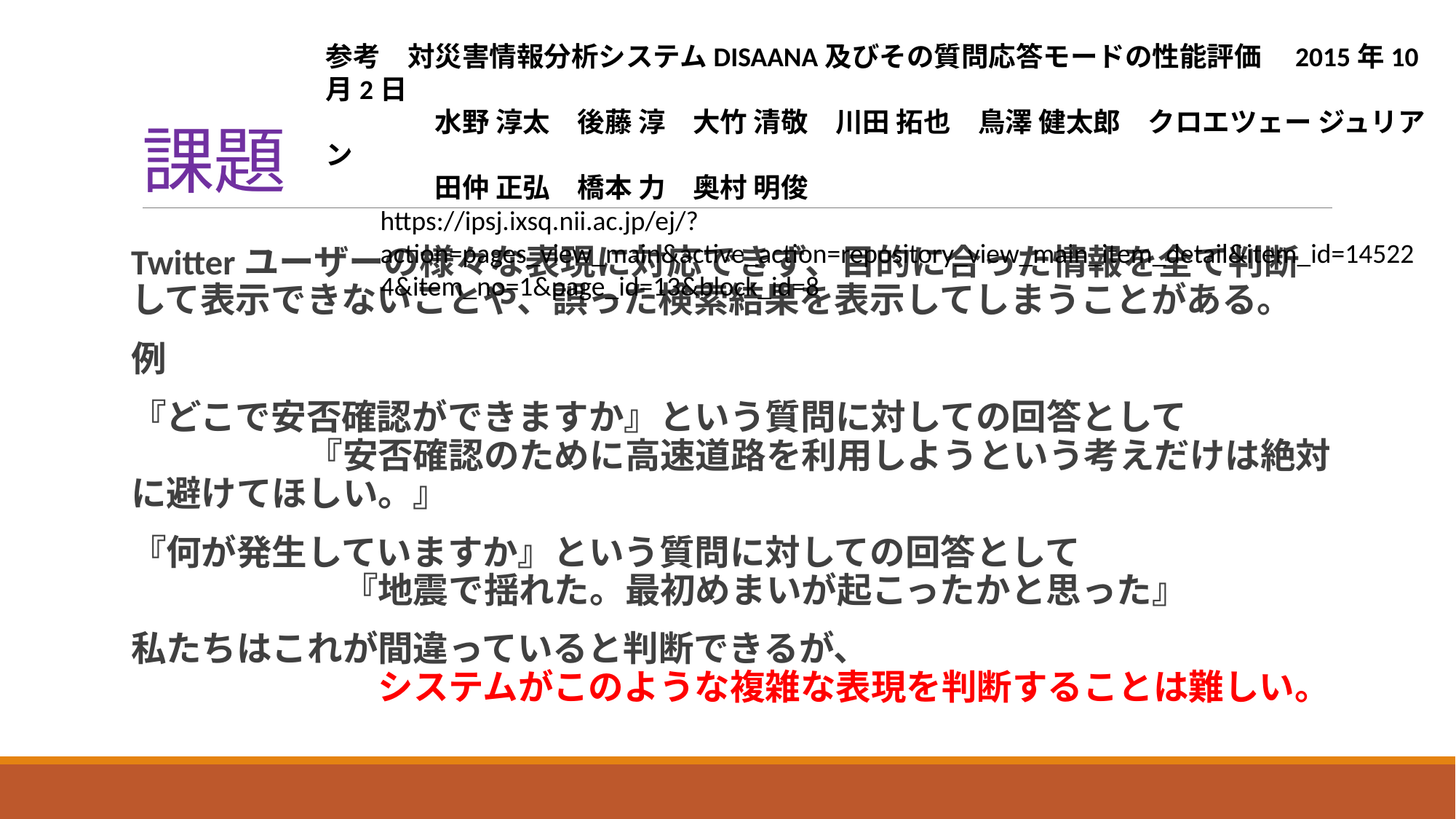

参考　対災害情報分析システムDISAANA及びその質問応答モードの性能評価　2015年10月2日
　　　　水野 淳太　後藤 淳　大竹 清敬　川田 拓也　鳥澤 健太郎　クロエツェー ジュリアン
　　　　田仲 正弘　橋本 力　奥村 明俊
https://ipsj.ixsq.nii.ac.jp/ej/?action=pages_view_main&active_action=repository_view_main_item_detail&item_id=145224&item_no=1&page_id=13&block_id=8
# 課題
Twitterユーザーの様々な表現に対応できず、目的に合った情報を全て判断して表示できないことや、誤った検索結果を表示してしまうことがある。
例
『どこで安否確認ができますか』という質問に対しての回答として　　　　　　　　　『安否確認のために高速道路を利用しようという考えだけは絶対に避けてほしい。』
『何が発生していますか』という質問に対しての回答として　　　　　　　　　　　　　『地震で揺れた。最初めまいが起こったかと思った』
私たちはこれが間違っていると判断できるが、　　　　　　　　　　　　　　　　　　　　システムがこのような複雑な表現を判断することは難しい。